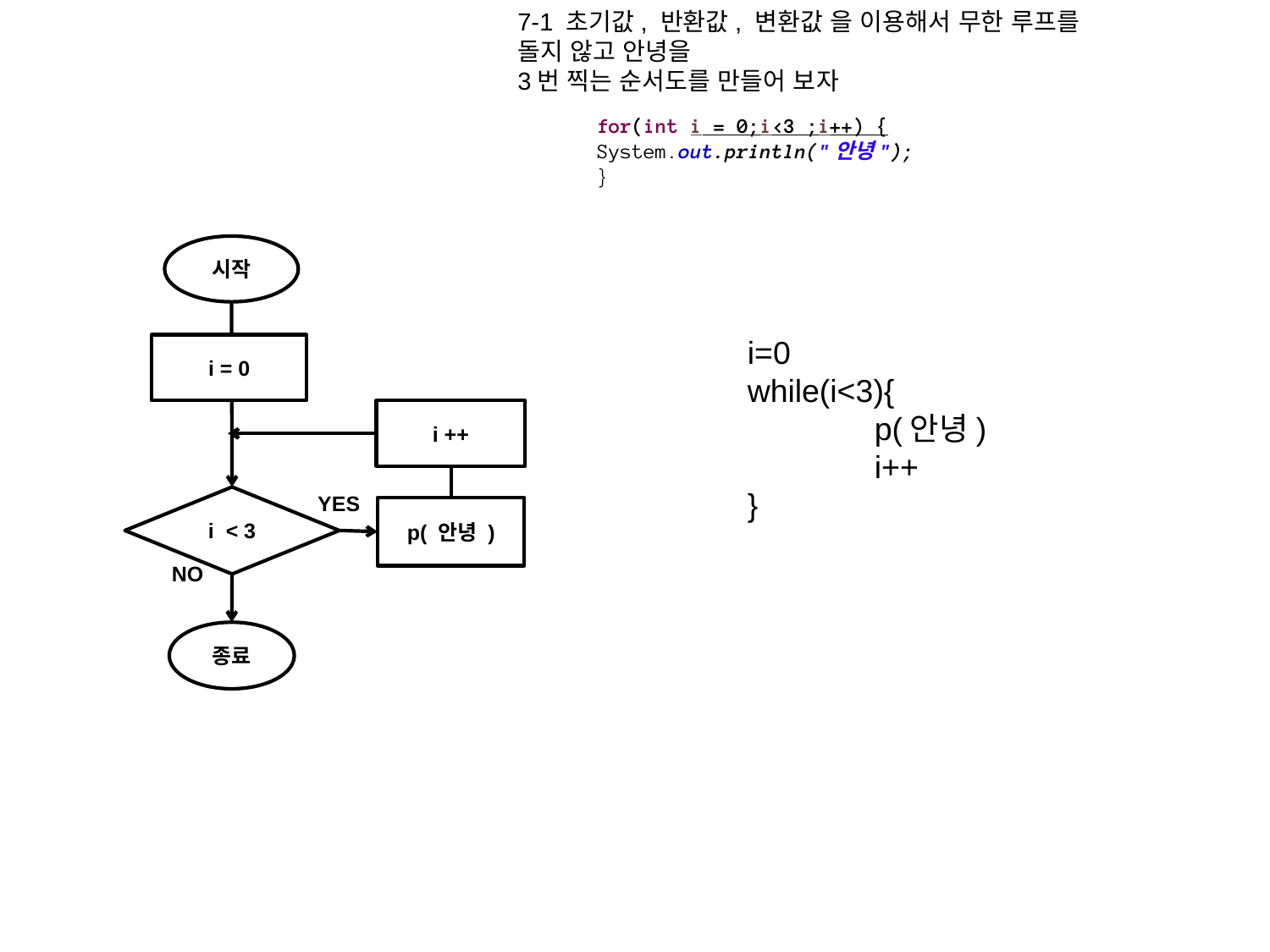

7-1 초기값, 반환값, 변환값 을 이용해서 무한 루프를 돌지 않고 안녕을
3번 찍는 순서도를 만들어 보자
for(int i = 0;i<3 ;i++) {
System.out.println("안녕");
}
시작
i=0
while(i<3){
	p(안녕)
	i++
}
i = 0
i ++
YES
i  < 3
p( 안녕 )
NO
종료